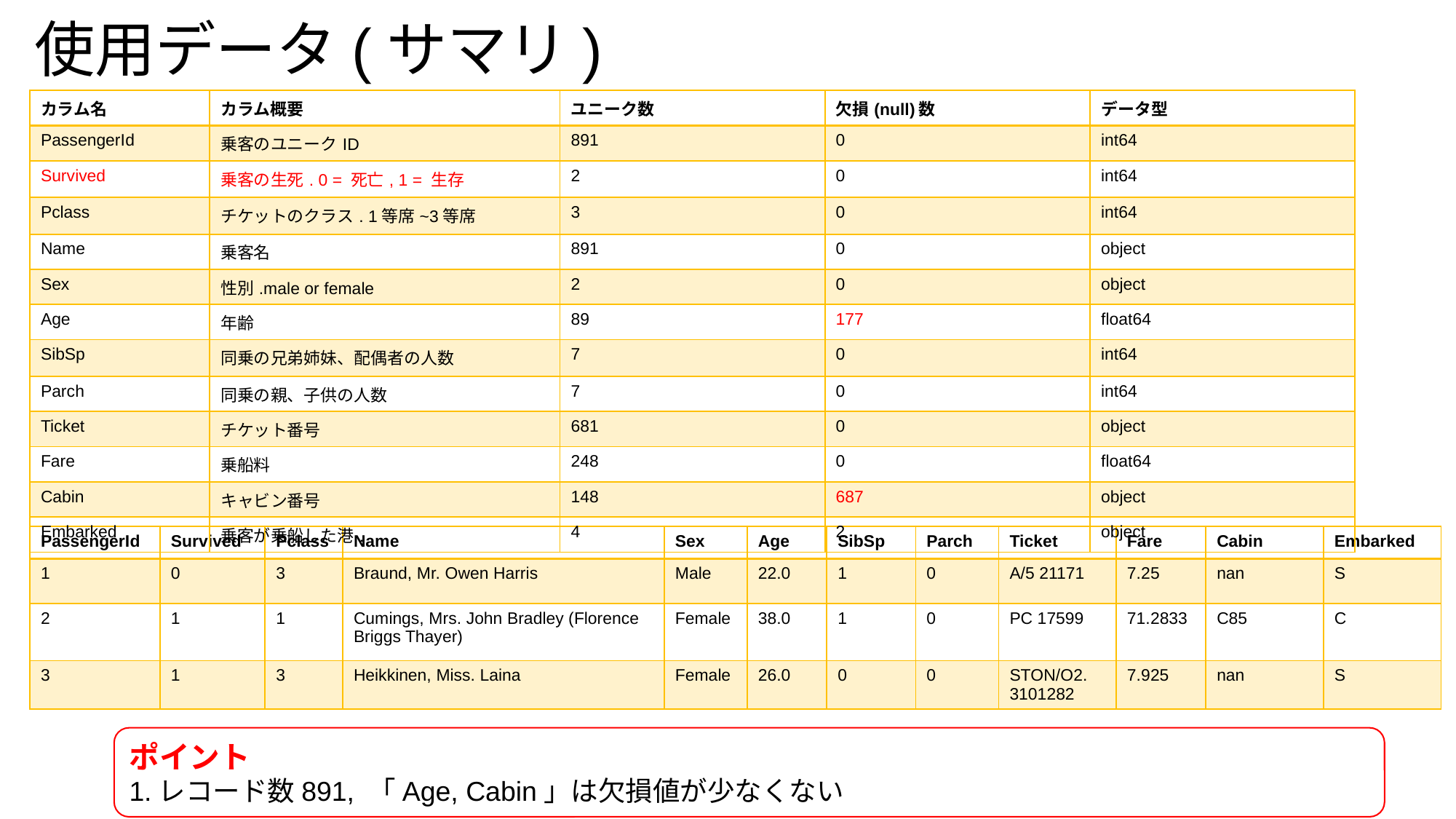

# 使用データ(サマリ)
| カラム名 | カラム概要 | ユニーク数 | 欠損(null)数 | データ型 |
| --- | --- | --- | --- | --- |
| PassengerId | 乗客のユニークID | 891 | 0 | int64 |
| Survived | 乗客の生死. 0 = 死亡, 1 = 生存 | 2 | 0 | int64 |
| Pclass | チケットのクラス. 1等席~3等席 | 3 | 0 | int64 |
| Name | 乗客名 | 891 | 0 | object |
| Sex | 性別.male or female | 2 | 0 | object |
| Age | 年齢 | 89 | 177 | float64 |
| SibSp | 同乗の兄弟姉妹、配偶者の人数 | 7 | 0 | int64 |
| Parch | 同乗の親、子供の人数 | 7 | 0 | int64 |
| Ticket | チケット番号 | 681 | 0 | object |
| Fare | 乗船料 | 248 | 0 | float64 |
| Cabin | キャビン番号 | 148 | 687 | object |
| Embarked | 乗客が乗船した港. | 4 | 2 | object |
| PassengerId | Survived | Pclass | Name | Sex | Age | SibSp | Parch | Ticket | Fare | Cabin | Embarked |
| --- | --- | --- | --- | --- | --- | --- | --- | --- | --- | --- | --- |
| 1 | 0 | 3 | Braund, Mr. Owen Harris | Male | 22.0 | 1 | 0 | A/5 21171 | 7.25 | nan | S |
| 2 | 1 | 1 | Cumings, Mrs. John Bradley (Florence Briggs Thayer) | Female | 38.0 | 1 | 0 | PC 17599 | 71.2833 | C85 | C |
| 3 | 1 | 3 | Heikkinen, Miss. Laina | Female | 26.0 | 0 | 0 | STON/O2. 3101282 | 7.925 | nan | S |
ポイント
1.レコード数891, 「Age, Cabin」は欠損値が少なくない